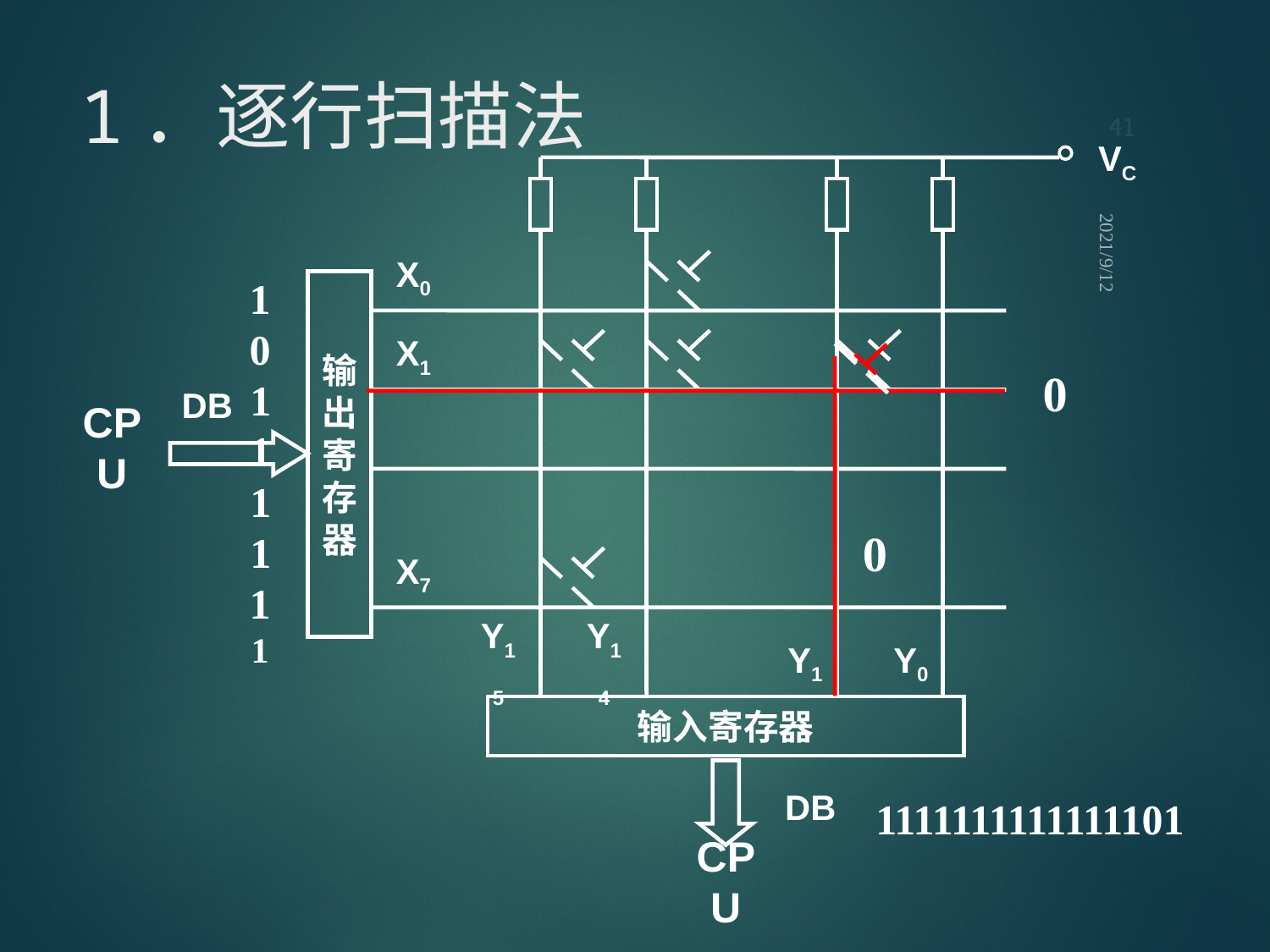

41
# 1．逐行扫描法
VC

X0

输出寄存器

X1

DB

CPU

X7

Y15
Y14
Y1
Y0
输入寄存器

DB
CPU
2021/9/12
10111111

0

0
1111111111111101